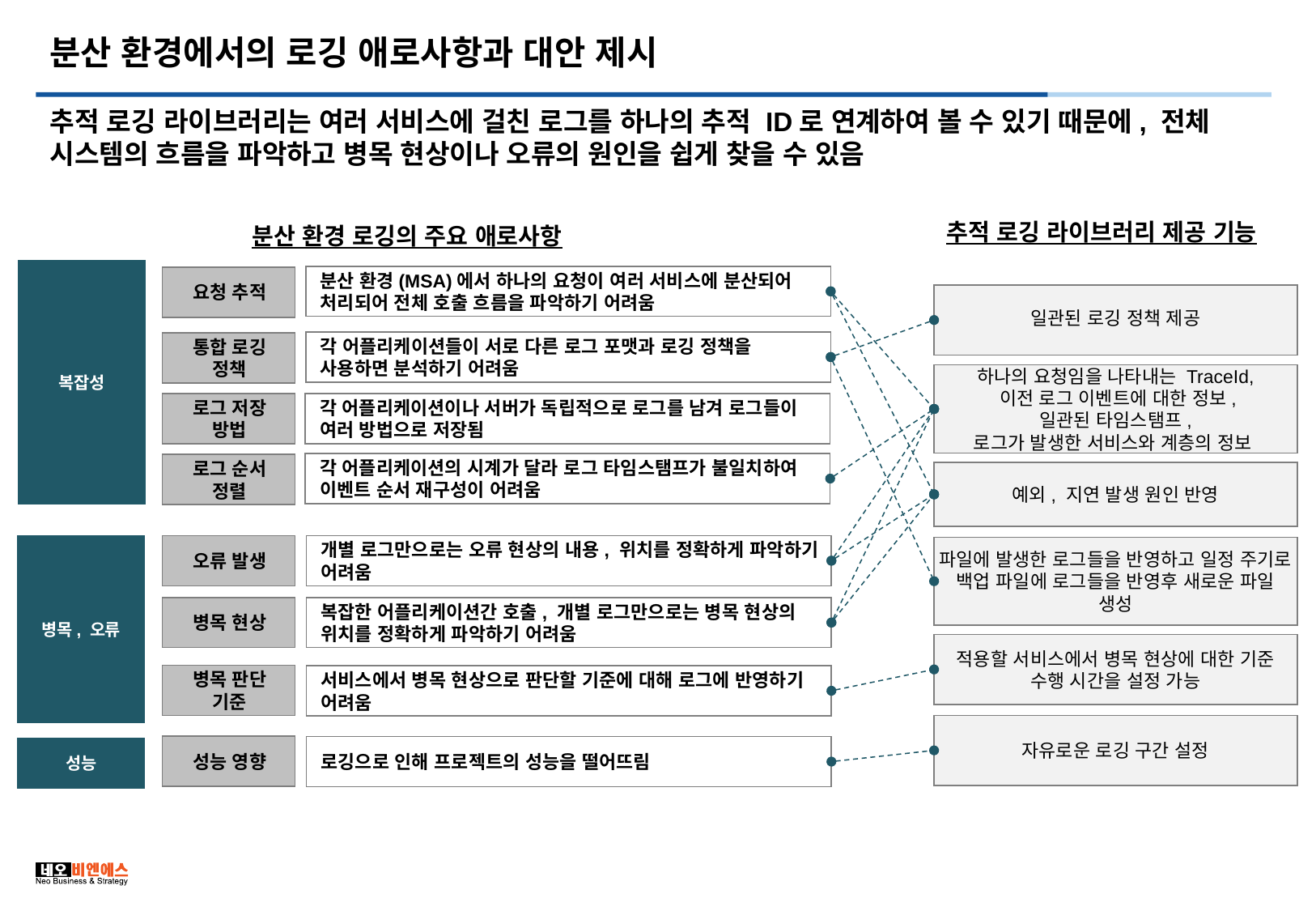

# 분산 환경에서의 로깅 애로사항과 대안 제시
추적 로깅 라이브러리는 여러 서비스에 걸친 로그를 하나의 추적 ID로 연계하여 볼 수 있기 때문에, 전체 시스템의 흐름을 파악하고 병목 현상이나 오류의 원인을 쉽게 찾을 수 있음
분산 환경 로깅의 주요 애로사항
추적 로깅 라이브러리 제공 기능
복잡성
분산 환경(MSA)에서 하나의 요청이 여러 서비스에 분산되어 처리되어 전체 호출 흐름을 파악하기 어려움
요청 추적
일관된 로깅 정책 제공
하나의 요청임을 나타내는 TraceId,
 이전 로그 이벤트에 대한 정보,
일관된 타임스탬프,
로그가 발생한 서비스와 계층의 정보

예외, 지연 발생 원인 반영

파일에 발생한 로그들을 반영하고 일정 주기로 백업 파일에 로그들을 반영후 새로운 파일 생성
각 어플리케이션들이 서로 다른 로그 포맷과 로깅 정책을 사용하면 분석하기 어려움
통합 로깅 정책
로그 저장 방법
각 어플리케이션이나 서버가 독립적으로 로그를 남겨 로그들이 여러 방법으로 저장됨
각 어플리케이션의 시계가 달라 로그 타임스탬프가 불일치하여 이벤트 순서 재구성이 어려움
로그 순서 정렬
오류 발생
병목, 오류
개별 로그만으로는 오류 현상의 내용, 위치를 정확하게 파악하기 어려움
복잡한 어플리케이션간 호출, 개별 로그만으로는 병목 현상의 위치를 정확하게 파악하기 어려움
병목 현상

적용할 서비스에서 병목 현상에 대한 기준 수행 시간을 설정 가능

병목 판단 기준
서비스에서 병목 현상으로 판단할 기준에 대해 로그에 반영하기 어려움
자유로운 로깅 구간 설정
성능 영향
로깅으로 인해 프로젝트의 성능을 떨어뜨림
성능